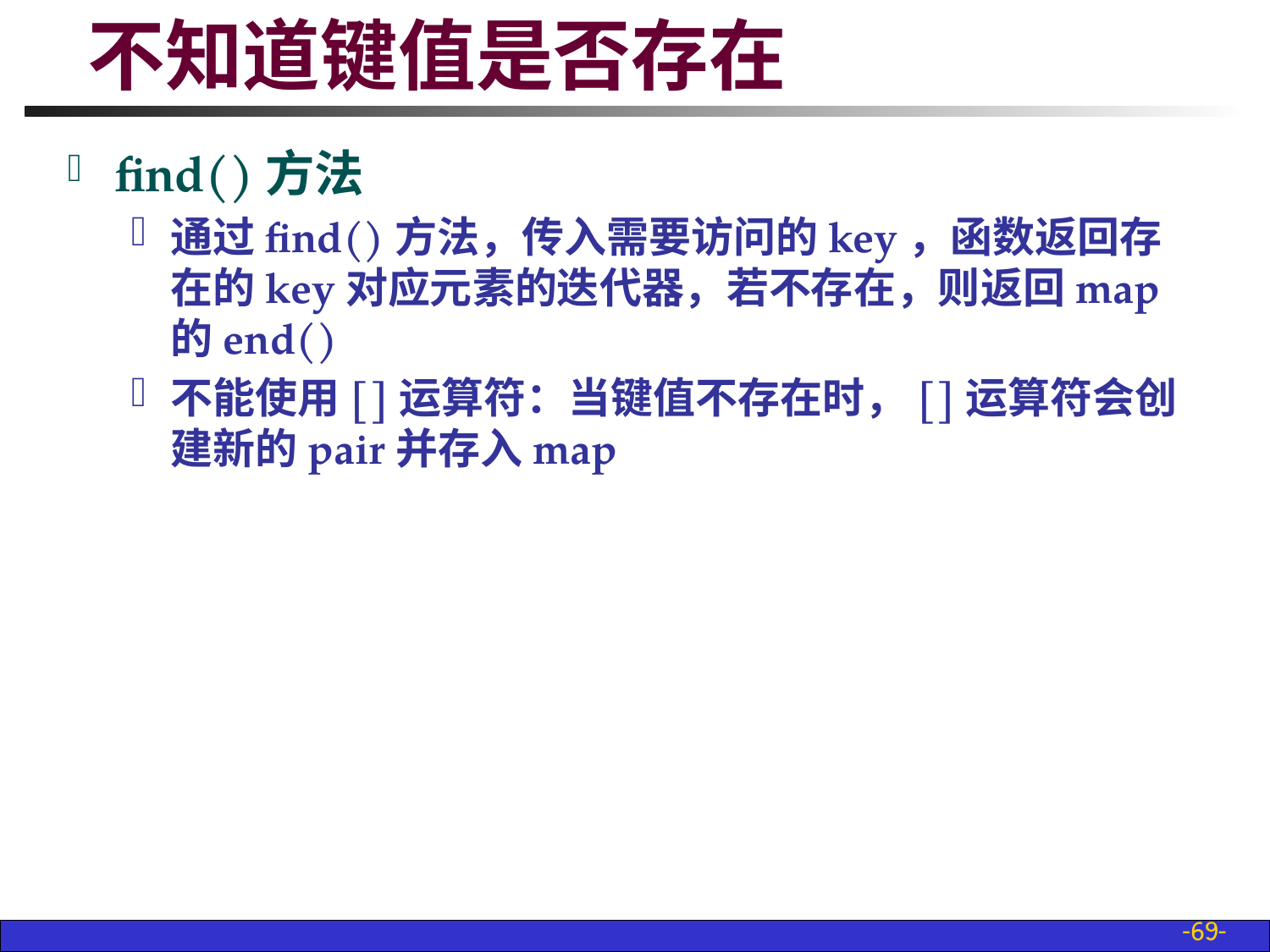

# 不知道键值是否存在
find()方法
通过find()方法，传入需要访问的key，函数返回存在的key对应元素的迭代器，若不存在，则返回map的end()
不能使用[]运算符：当键值不存在时，[]运算符会创建新的pair并存入map
-69-